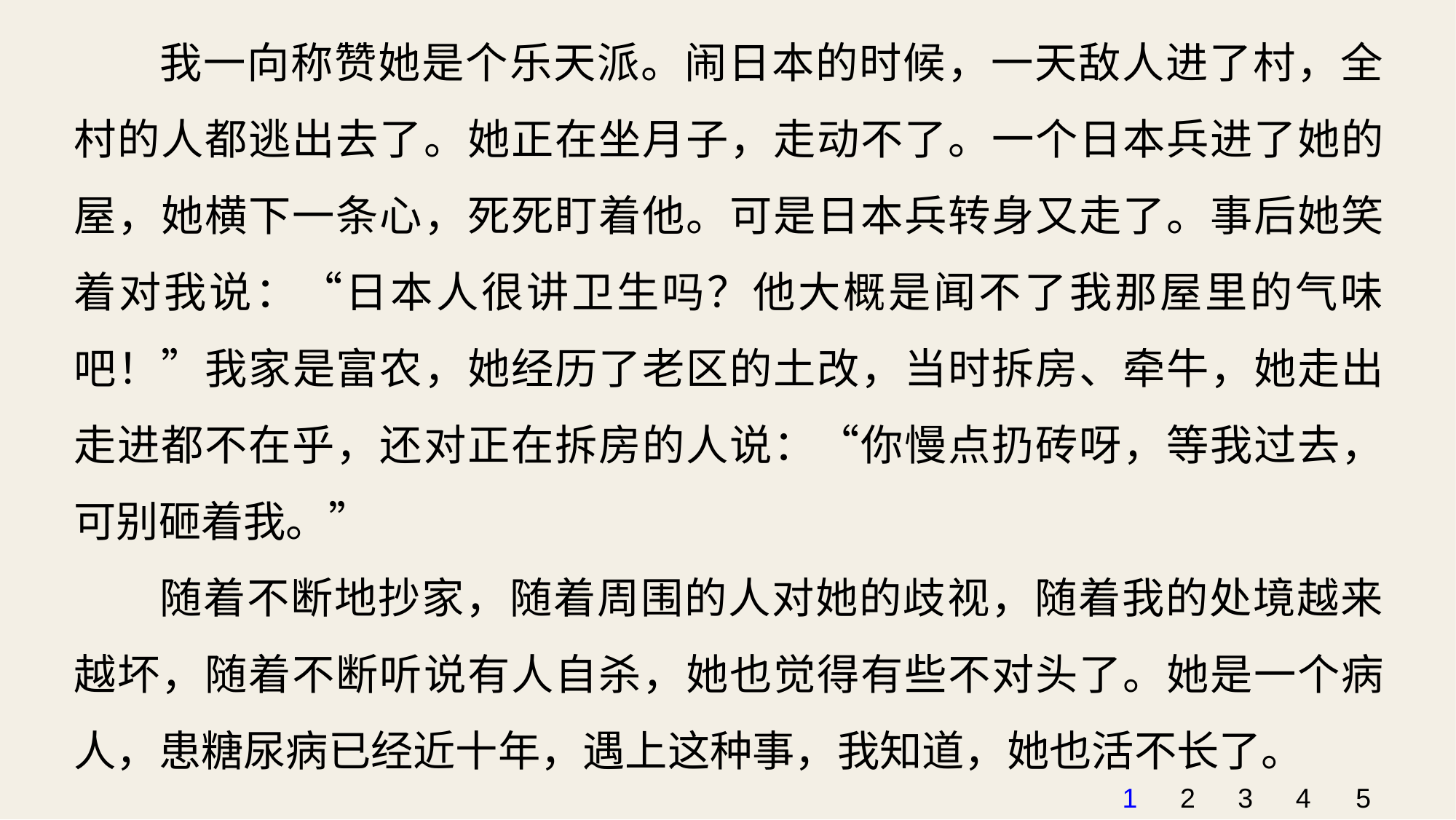

我一向称赞她是个乐天派。闹日本的时候，一天敌人进了村，全村的人都逃出去了。她正在坐月子，走动不了。一个日本兵进了她的屋，她横下一条心，死死盯着他。可是日本兵转身又走了。事后她笑着对我说：“日本人很讲卫生吗？他大概是闻不了我那屋里的气味吧！”我家是富农，她经历了老区的土改，当时拆房、牵牛，她走出走进都不在乎，还对正在拆房的人说：“你慢点扔砖呀，等我过去，可别砸着我。”
随着不断地抄家，随着周围的人对她的歧视，随着我的处境越来越坏，随着不断听说有人自杀，她也觉得有些不对头了。她是一个病人，患糖尿病已经近十年，遇上这种事，我知道，她也活不长了。
1
2
3
4
5